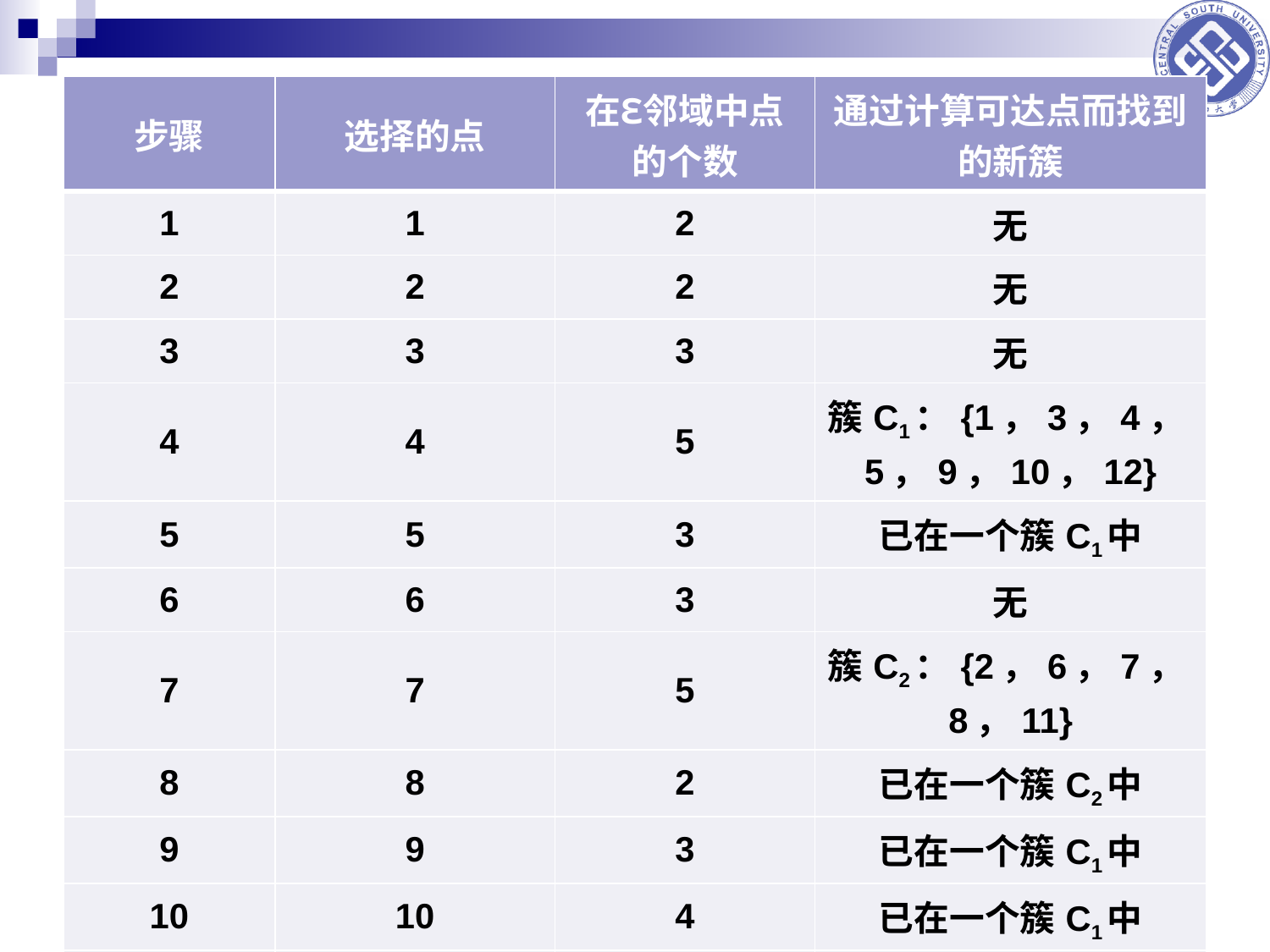

#
| 步骤 | 选择的点 | 在ℇ邻域中点的个数 | 通过计算可达点而找到的新簇 |
| --- | --- | --- | --- |
| 1 | 1 | 2 | 无 |
| 2 | 2 | 2 | 无 |
| 3 | 3 | 3 | 无 |
| 4 | 4 | 5 | 簇C1：{1，3，4，5，9，10，12} |
| 5 | 5 | 3 | 已在一个簇C1中 |
| 6 | 6 | 3 | 无 |
| 7 | 7 | 5 | 簇C2：{2，6，7，8，11} |
| 8 | 8 | 2 | 已在一个簇C2中 |
| 9 | 9 | 3 | 已在一个簇C1中 |
| 10 | 10 | 4 | 已在一个簇C1中 |
| 11 | 11 | 2 | 已在一个簇C2中 |
| 12 | 12 | 2 | 已在一个簇C1中 |